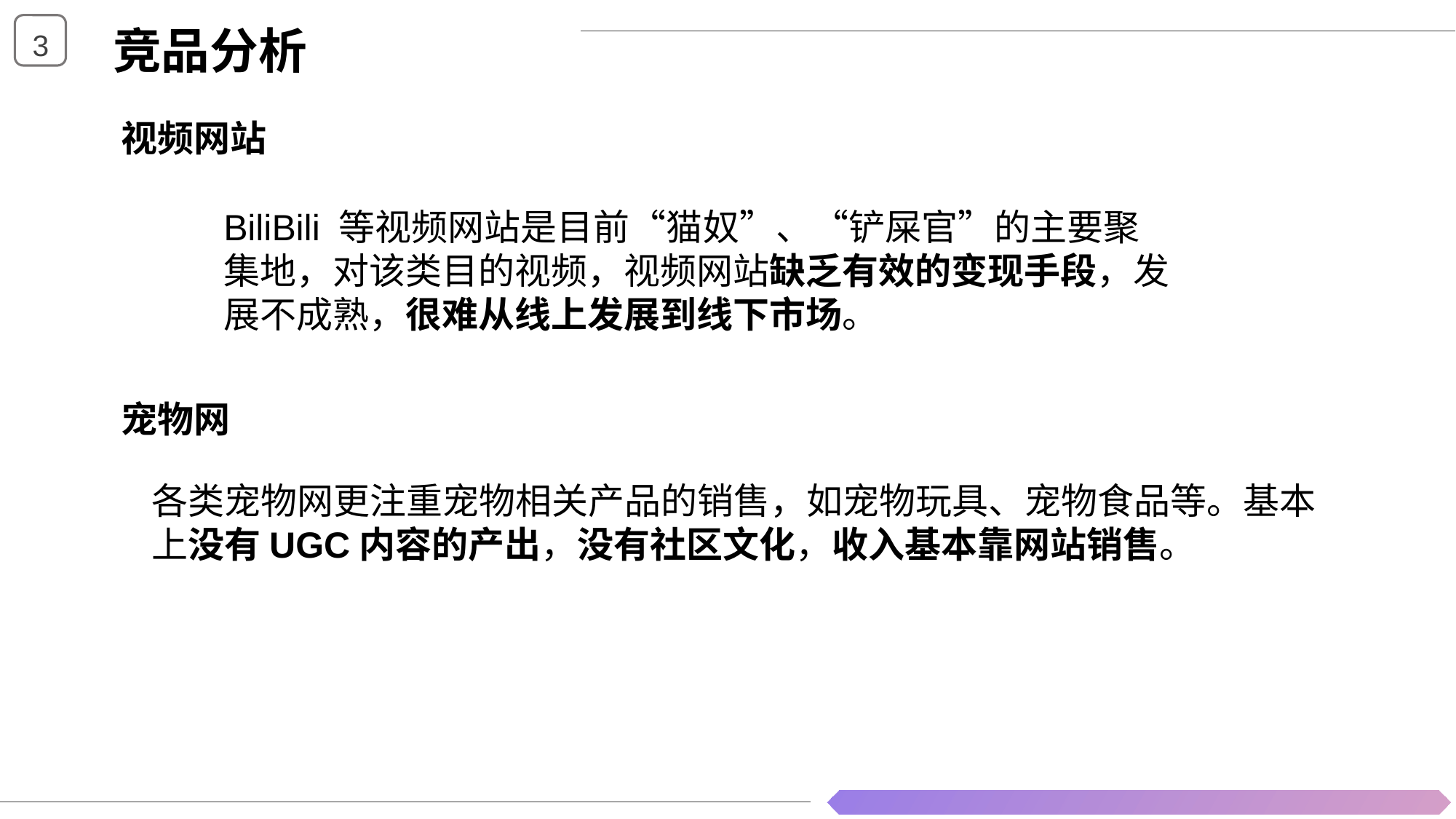

3

竞品分析
视频网站
BiliBili 等视频网站是目前“猫奴”、“铲屎官”的主要聚集地，对该类目的视频，视频网站缺乏有效的变现手段，发展不成熟，很难从线上发展到线下市场。
宠物网
各类宠物网更注重宠物相关产品的销售，如宠物玩具、宠物食品等。基本上没有UGC内容的产出，没有社区文化，收入基本靠网站销售。